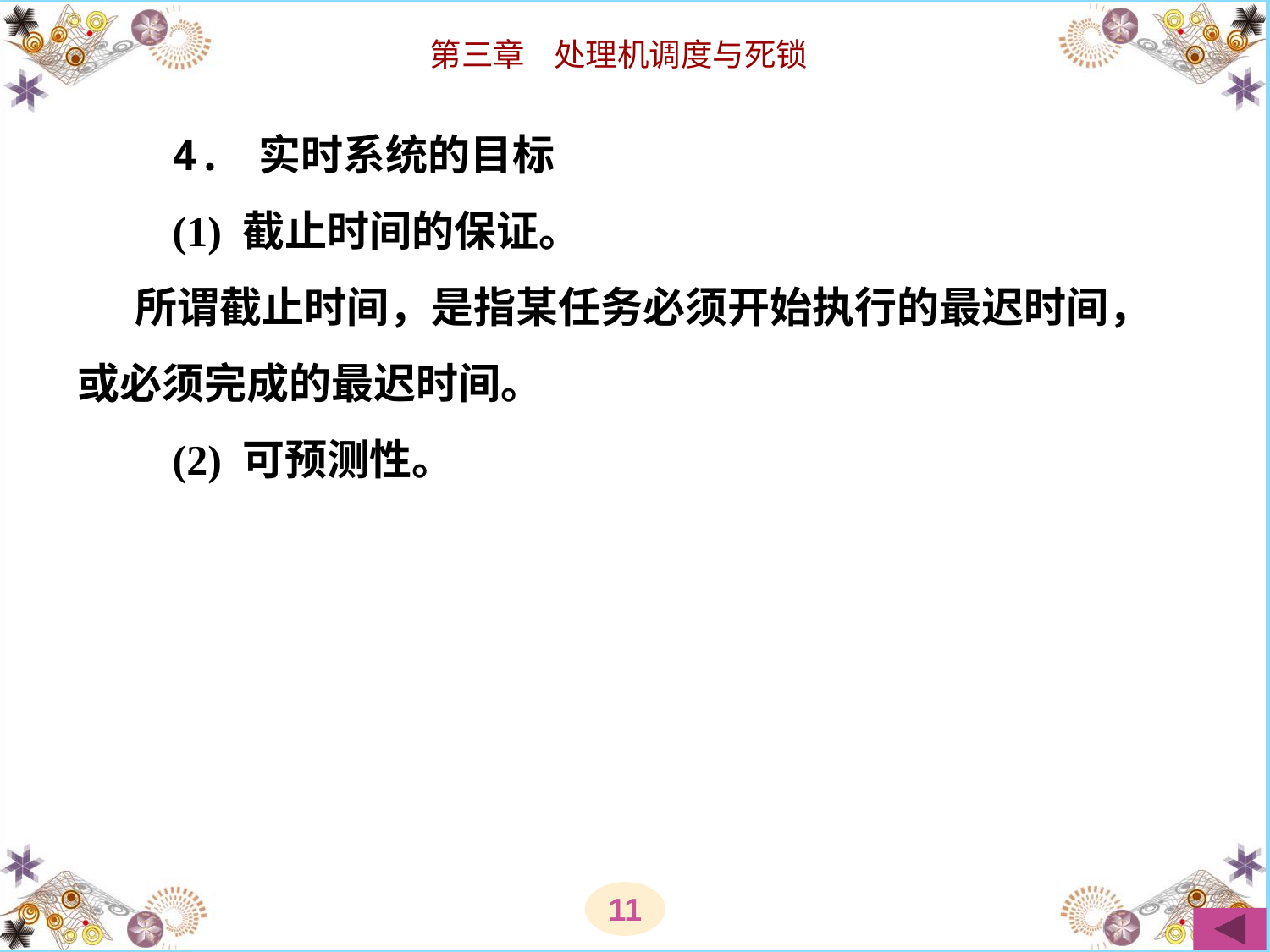

# 4. 实时系统的目标 　　(1) 截止时间的保证。 所谓截止时间，是指某任务必须开始执行的最迟时间，或必须完成的最迟时间。 　　(2) 可预测性。